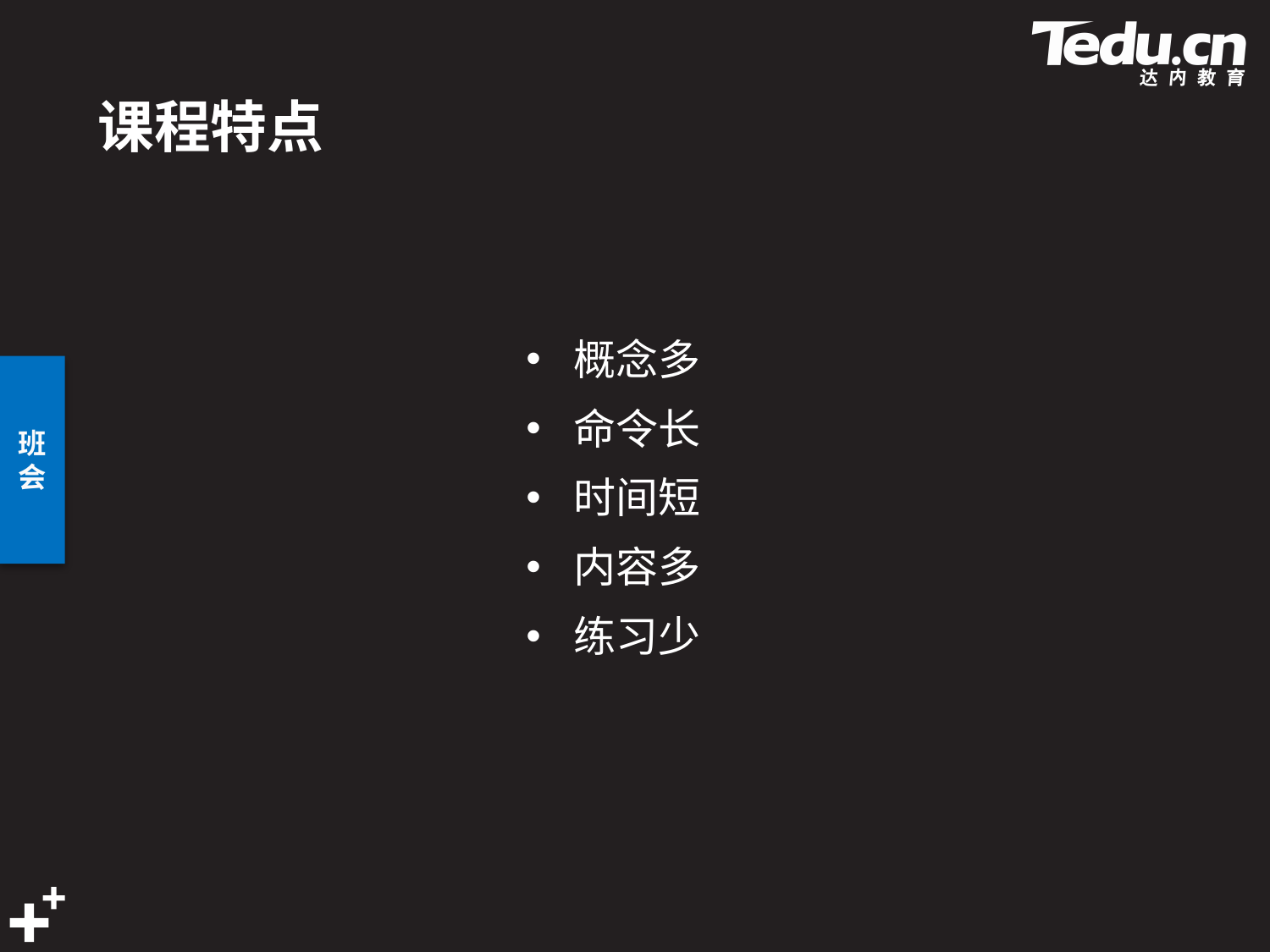

# 课程特点
概念多
命令长
时间短
内容多
练习少